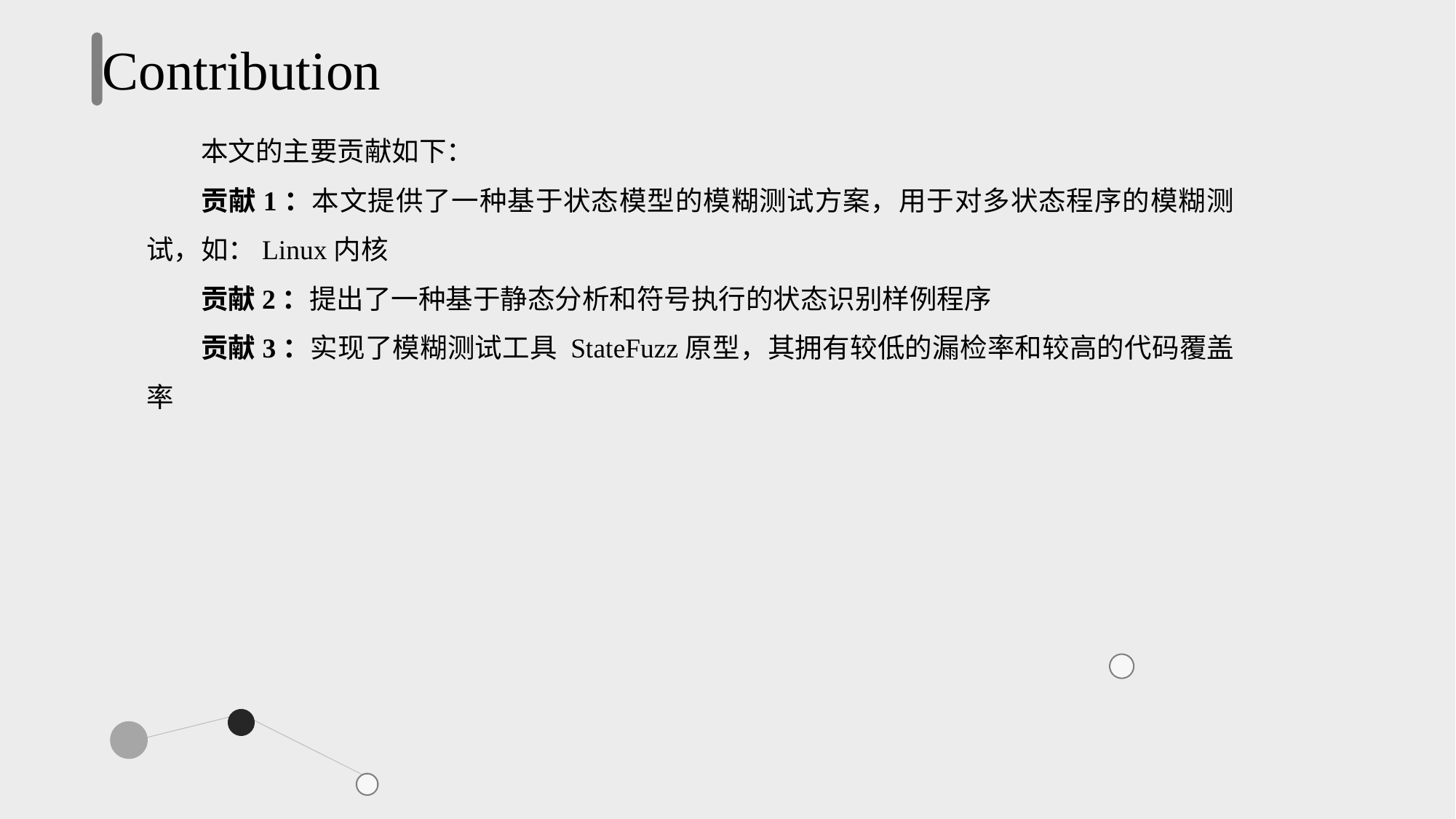

Contribution

本文的主要贡献如下：
贡献1：本文提供了一种基于状态模型的模糊测试方案，用于对多状态程序的模糊测试，如：Linux内核
贡献2：提出了一种基于静态分析和符号执行的状态识别样例程序
贡献3：实现了模糊测试工具 StateFuzz原型，其拥有较低的漏检率和较高的代码覆盖率